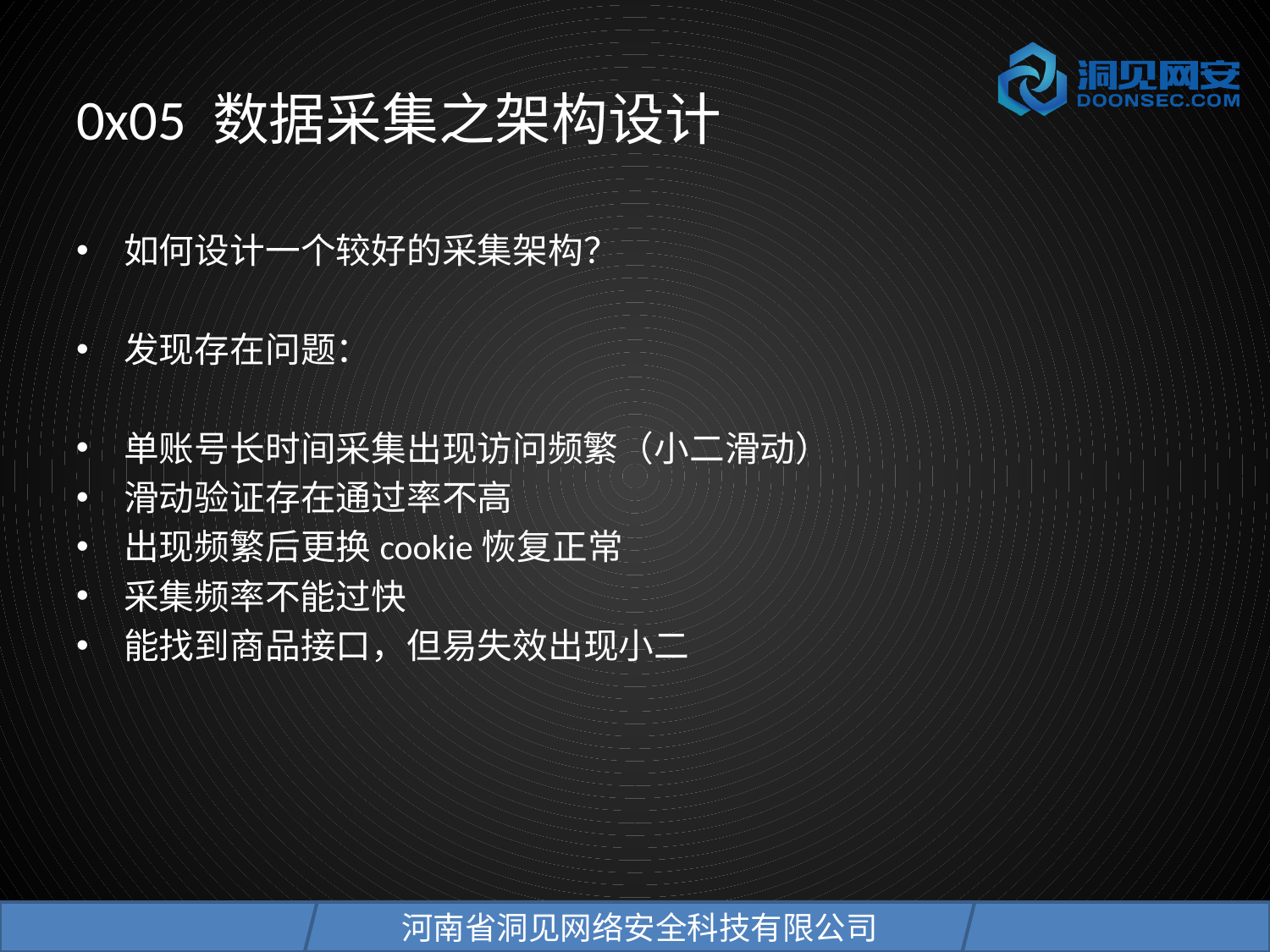

# 0x05 数据采集之架构设计
如何设计一个较好的采集架构？

发现存在问题：

单账号长时间采集出现访问频繁（小二滑动）
滑动验证存在通过率不高
出现频繁后更换cookie恢复正常
采集频率不能过快
能找到商品接口，但易失效出现小二